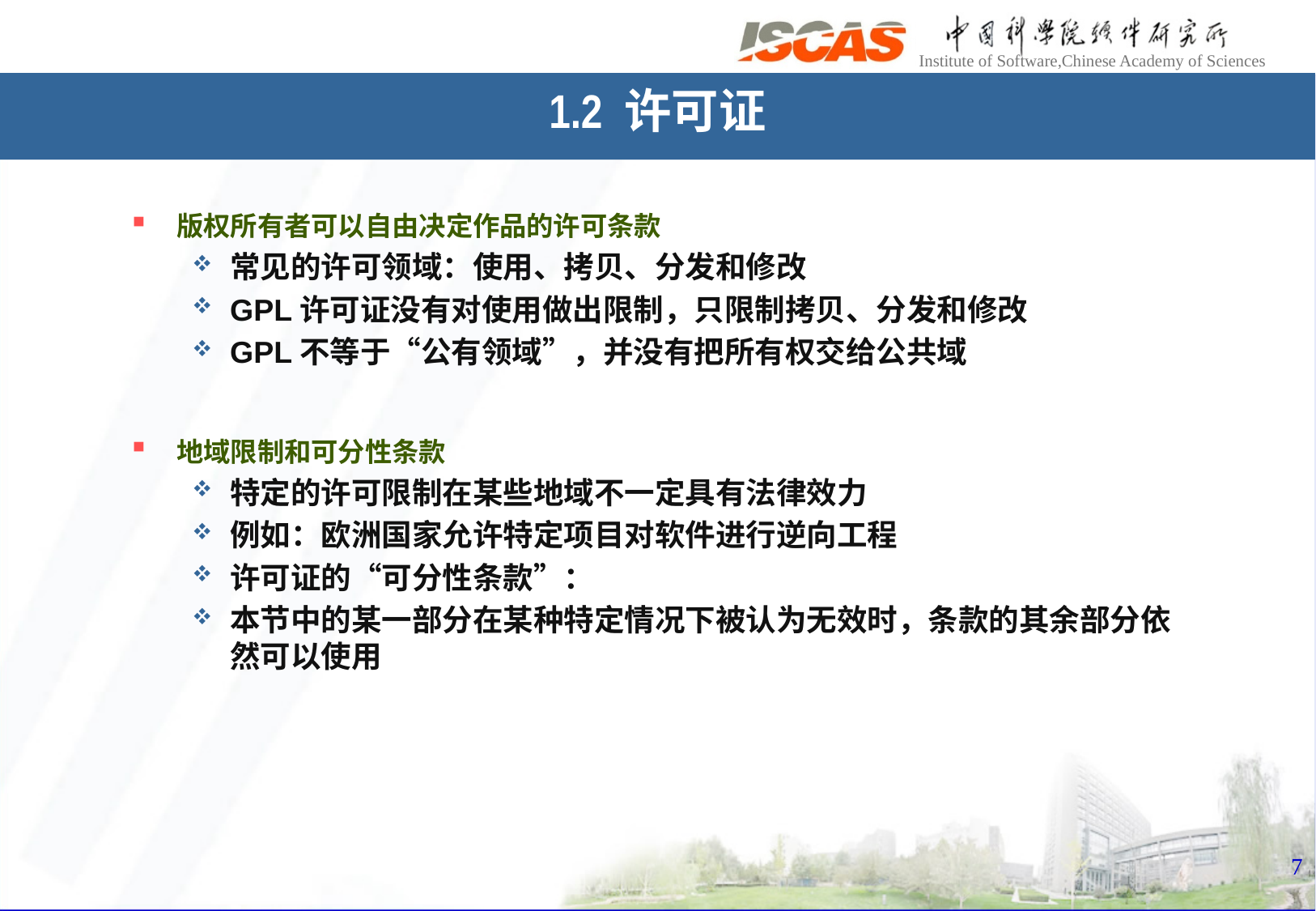

1.2 许可证
版权所有者可以自由决定作品的许可条款
常见的许可领域：使用、拷贝、分发和修改
GPL许可证没有对使用做出限制，只限制拷贝、分发和修改
GPL不等于“公有领域”，并没有把所有权交给公共域

地域限制和可分性条款
特定的许可限制在某些地域不一定具有法律效力
例如：欧洲国家允许特定项目对软件进行逆向工程
许可证的“可分性条款”：
本节中的某一部分在某种特定情况下被认为无效时，条款的其余部分依然可以使用

7